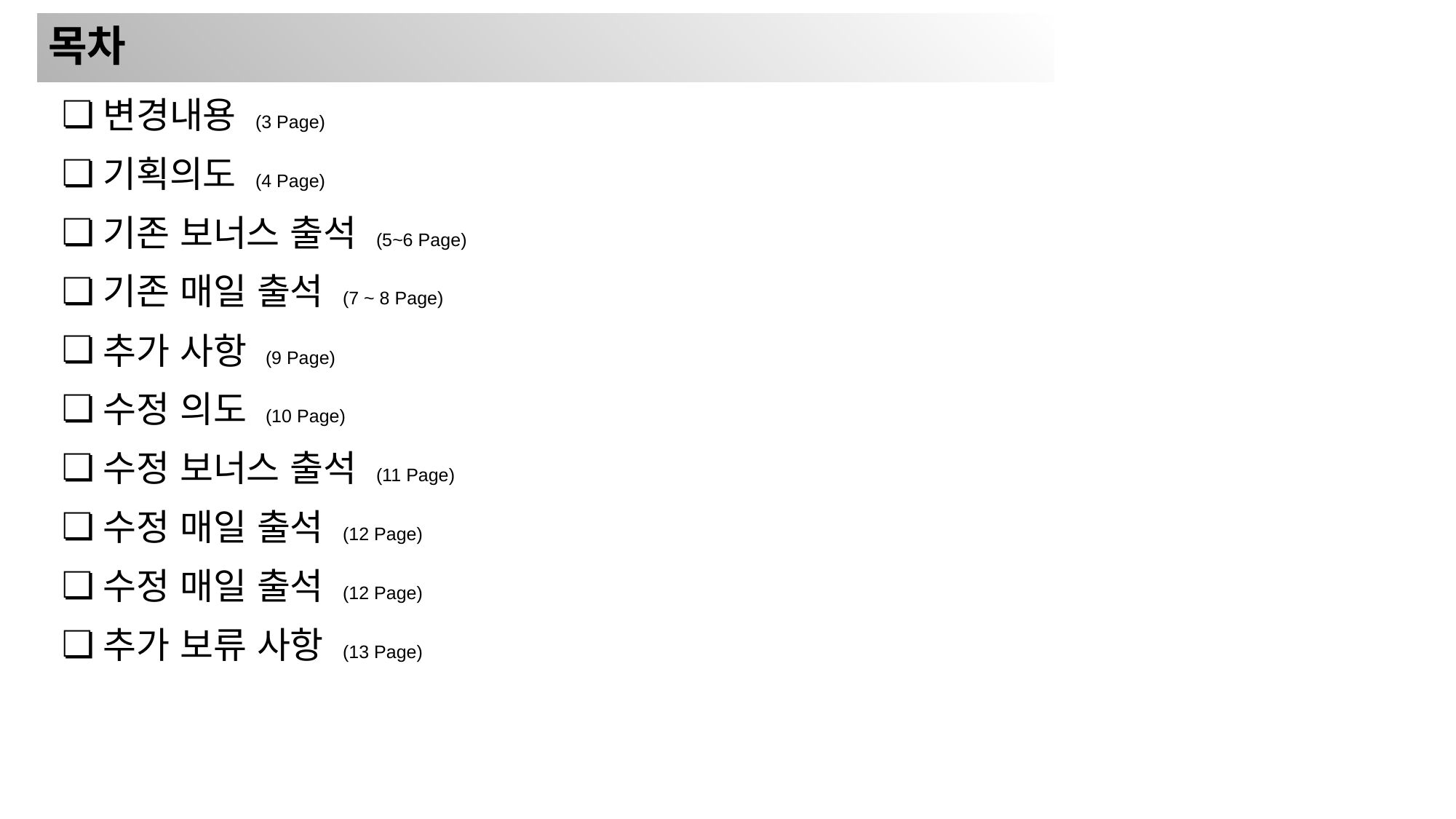

목차
변경내용 (3 Page)

기획의도 (4 Page)

기존 보너스 출석 (5~6 Page)

기존 매일 출석 (7 ~ 8 Page)

추가 사항 (9 Page)

수정 의도 (10 Page)

수정 보너스 출석 (11 Page)
수정 매일 출석 (12 Page)

수정 매일 출석 (12 Page)

추가 보류 사항 (13 Page)